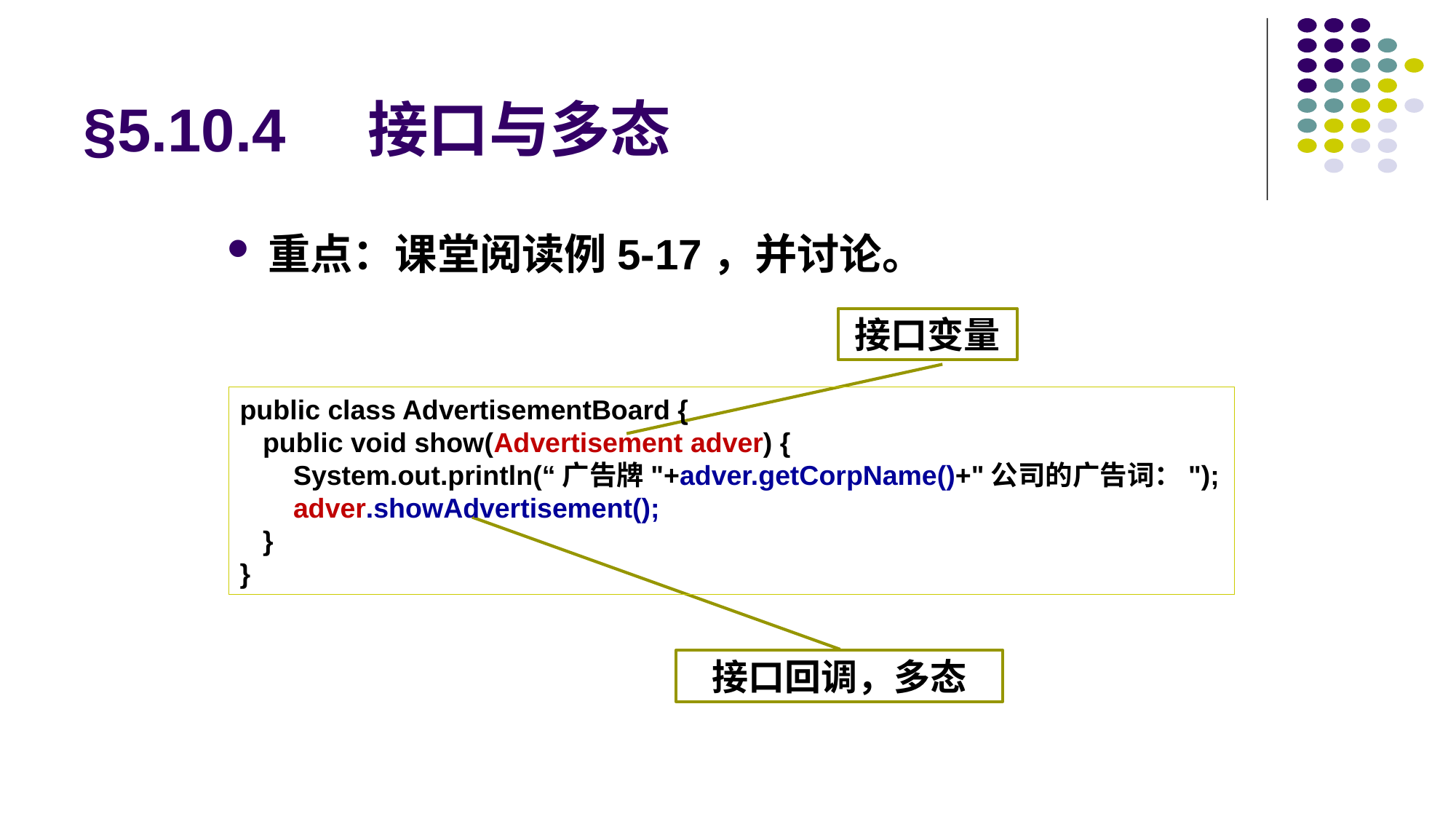

# §5.10.4    接口与多态
重点：课堂阅读例5-17，并讨论。

接口变量
public class AdvertisementBoard {
   public void show(Advertisement adver) {
       System.out.println(“广告牌"+adver.getCorpName()+"公司的广告词：");
       adver.showAdvertisement();
   }
}
接口回调，多态
104